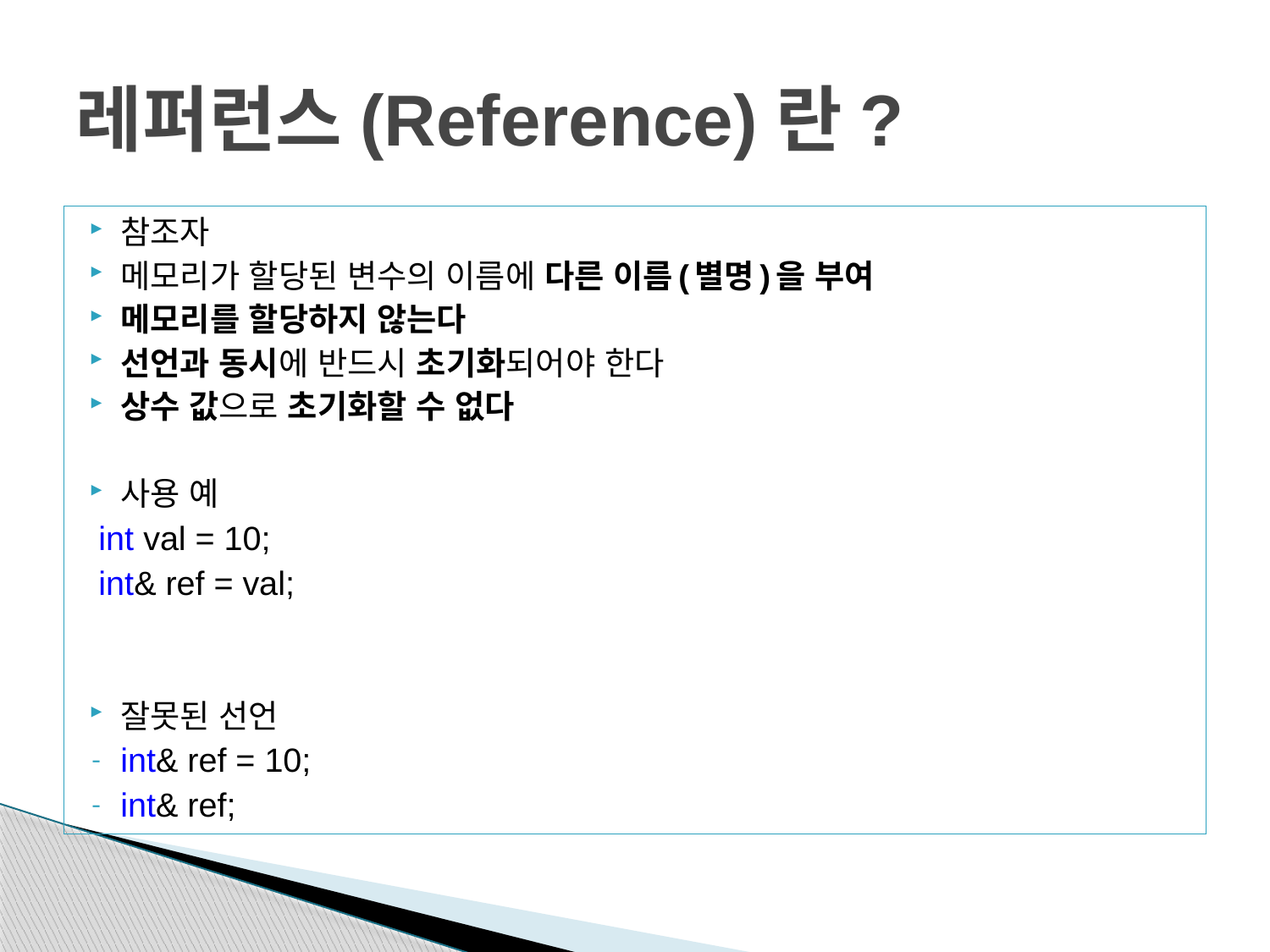

# 레퍼런스(Reference)란?
참조자
메모리가 할당된 변수의 이름에 다른 이름(별명)을 부여
메모리를 할당하지 않는다
선언과 동시에 반드시 초기화되어야 한다
상수 값으로 초기화할 수 없다

사용 예
 int val = 10;
 int& ref = val;

잘못된 선언
int& ref = 10;
int& ref;